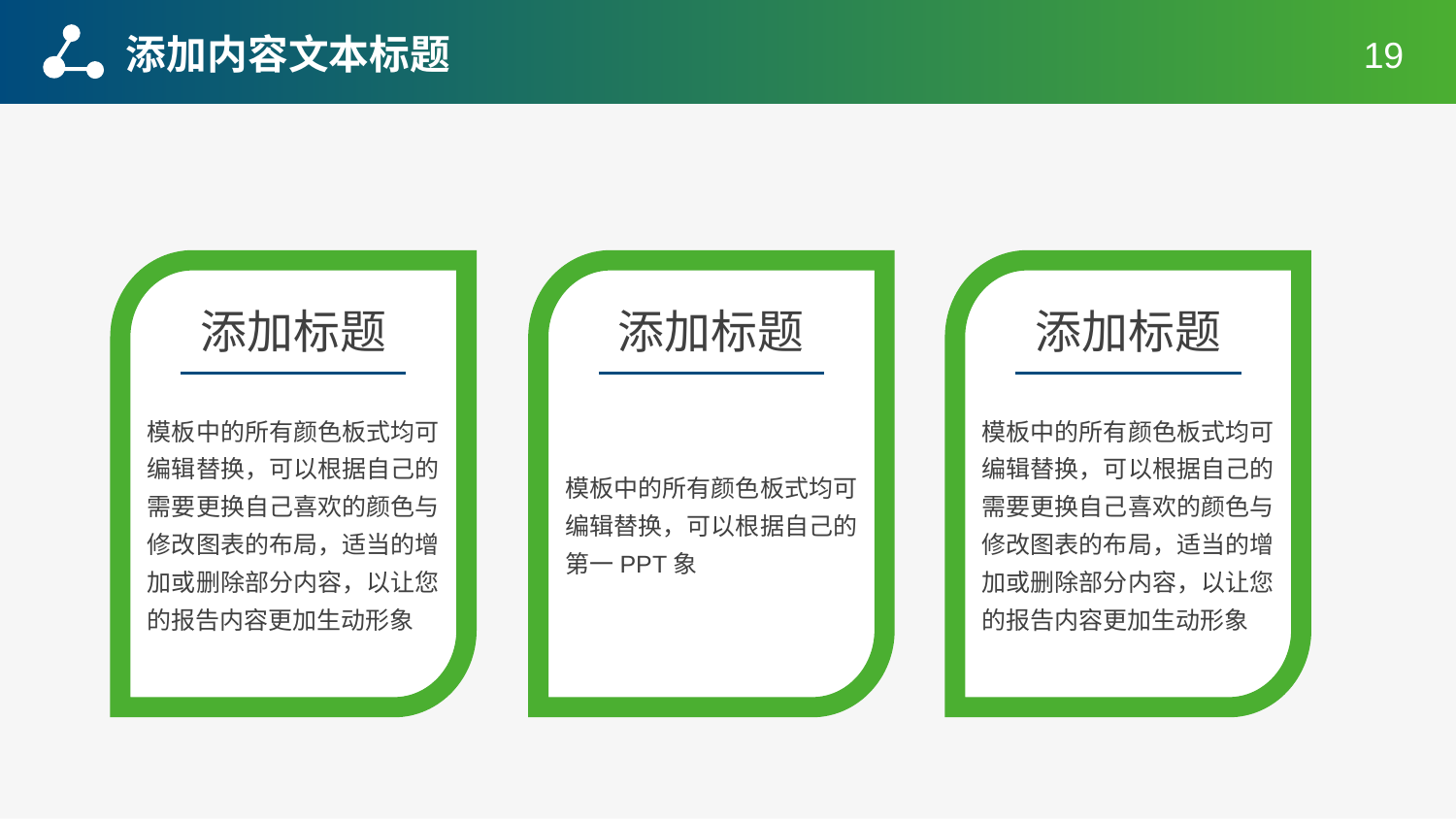

添加内容文本标题

19
模板中的所有颜色板式均可编辑替换，可以根据自己的需要更换自己喜欢的颜色与修改图表的布局，适当的增加或删除部分内容，以让您的报告内容更加生动形象
模板中的所有颜色板式均可编辑替换，可以根据自己的第一PPT象
模板中的所有颜色板式均可编辑替换，可以根据自己的需要更换自己喜欢的颜色与修改图表的布局，适当的增加或删除部分内容，以让您的报告内容更加生动形象
添加标题
添加标题
添加标题